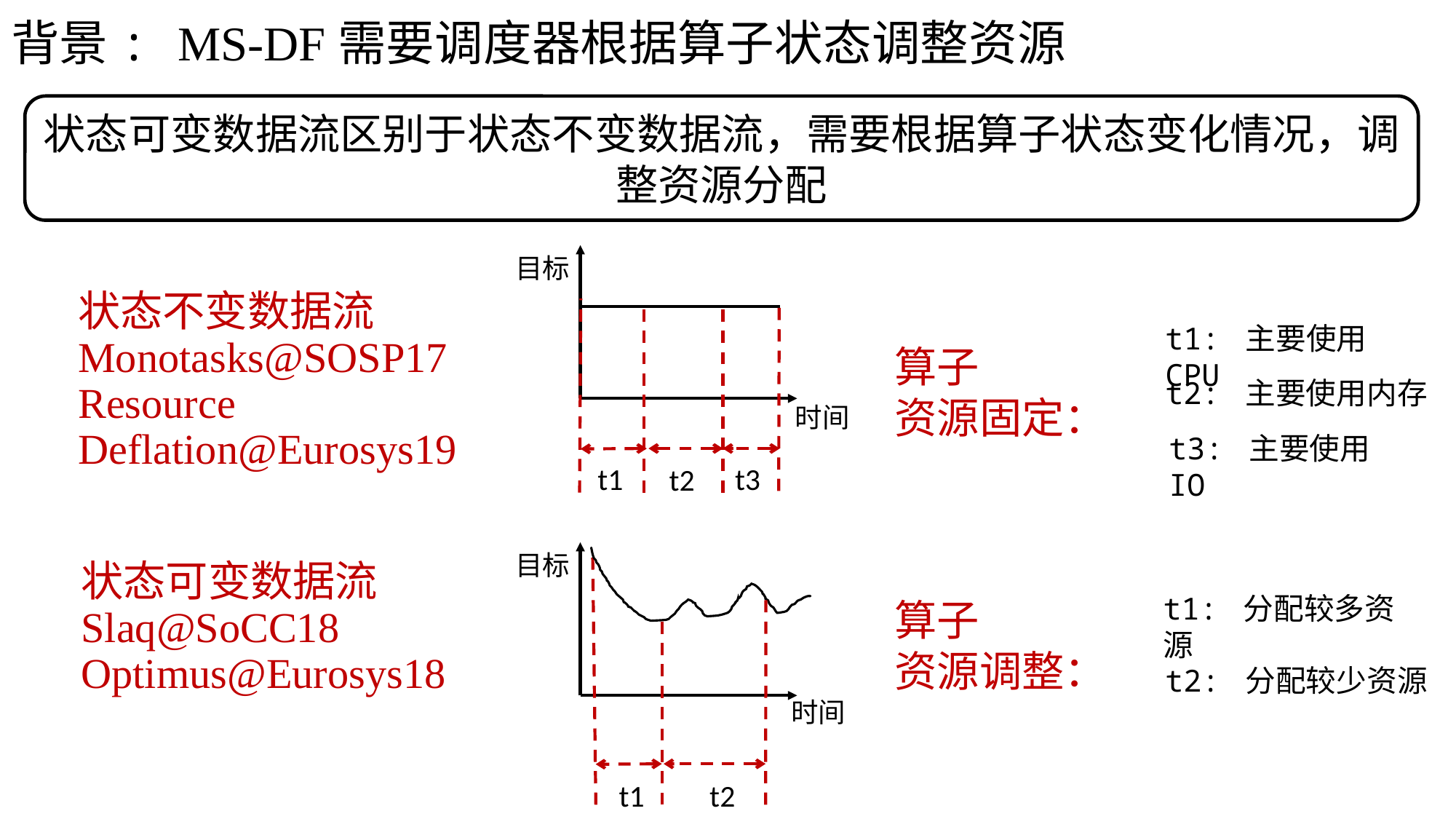

背景: MS-DF需要调度器根据算子状态调整资源
状态可变数据流区别于状态不变数据流，需要根据算子状态变化情况，调整资源分配
目标
t1: 主要使用CPU
算子
资源固定：
状态不变数据流Monotasks@SOSP17
Resource Deflation@Eurosys19
t2: 主要使用内存
时间
t3: 主要使用IO
t1
t3
t2
目标

t1: 分配较多资源
算子
资源调整：
状态可变数据流Slaq@SoCC18
Optimus@Eurosys18

t2: 分配较少资源
时间
t1
t2